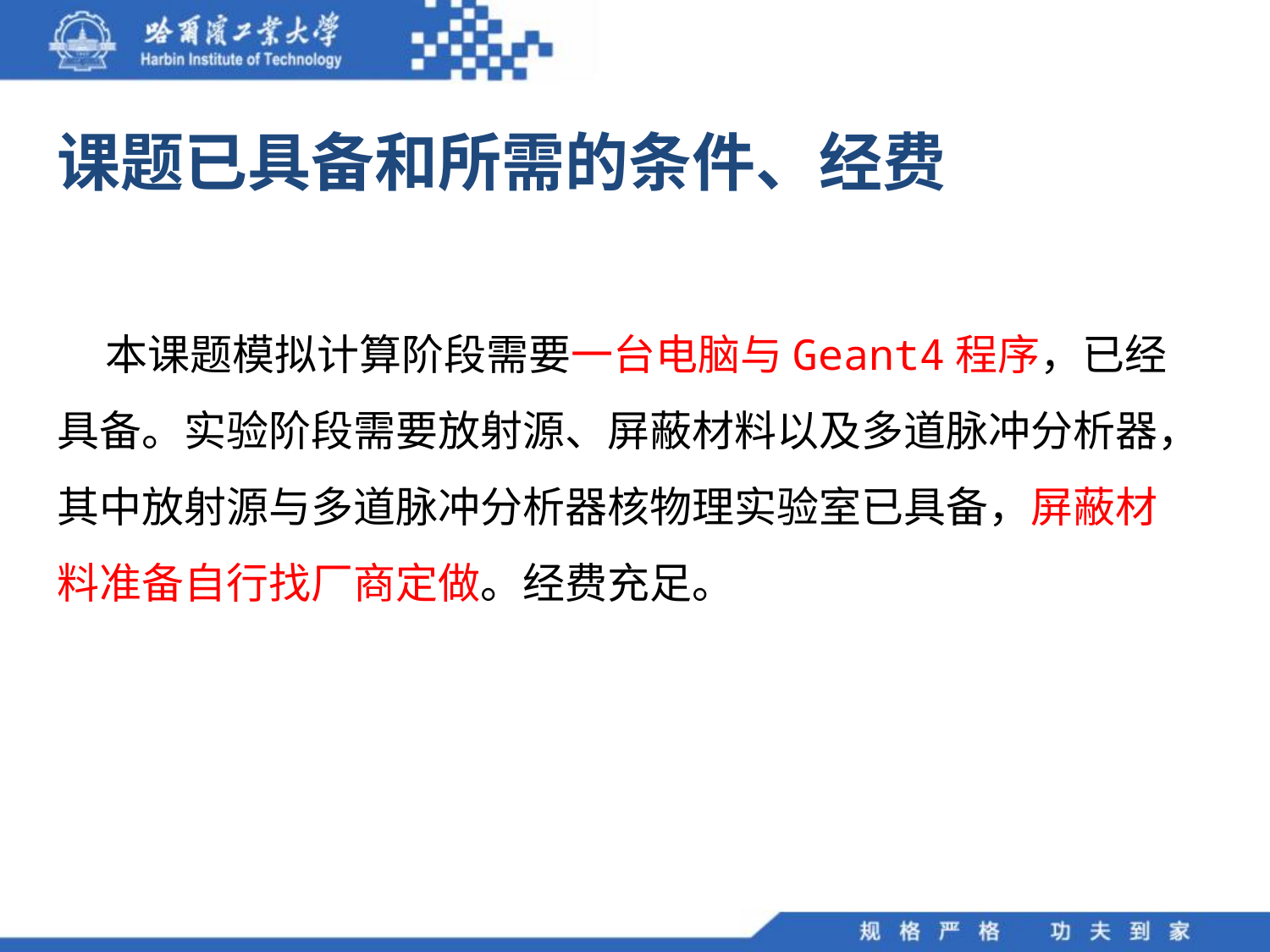

课题已具备和所需的条件、经费
    本课题模拟计算阶段需要一台电脑与Geant4程序，已经具备。实验阶段需要放射源、屏蔽材料以及多道脉冲分析器，其中放射源与多道脉冲分析器核物理实验室已具备，屏蔽材料准备自行找厂商定做。经费充足。